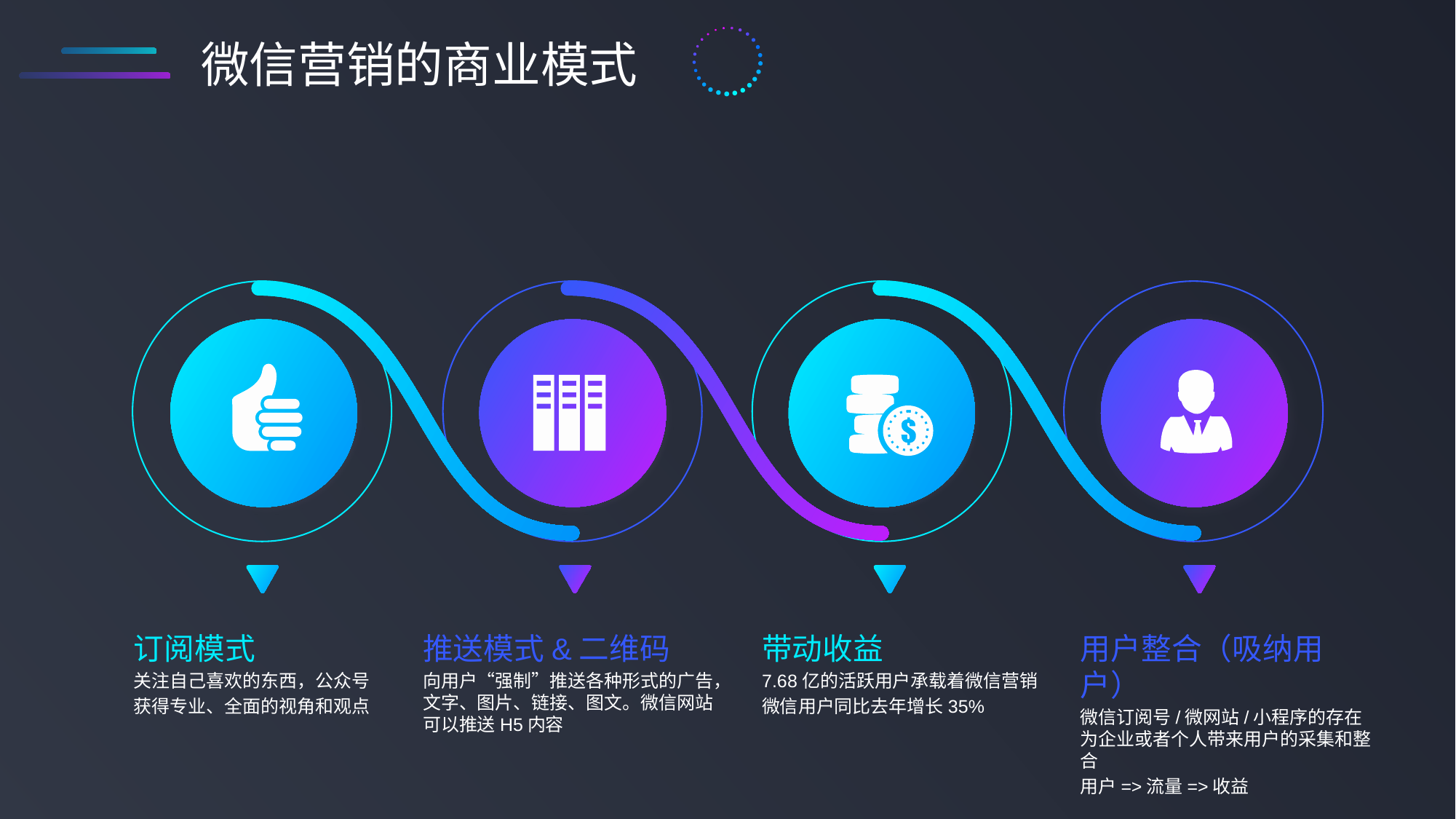

微信营销的商业模式

订阅模式
关注自己喜欢的东西，公众号
获得专业、全面的视角和观点
推送模式&二维码
向用户“强制”推送各种形式的广告，文字、图片、链接、图文。微信网站可以推送H5内容
带动收益
7.68亿的活跃用户承载着微信营销
微信用户同比去年增长35%
用户整合（吸纳用户）
微信订阅号/微网站/小程序的存在为企业或者个人带来用户的采集和整合
用户=>流量=>收益